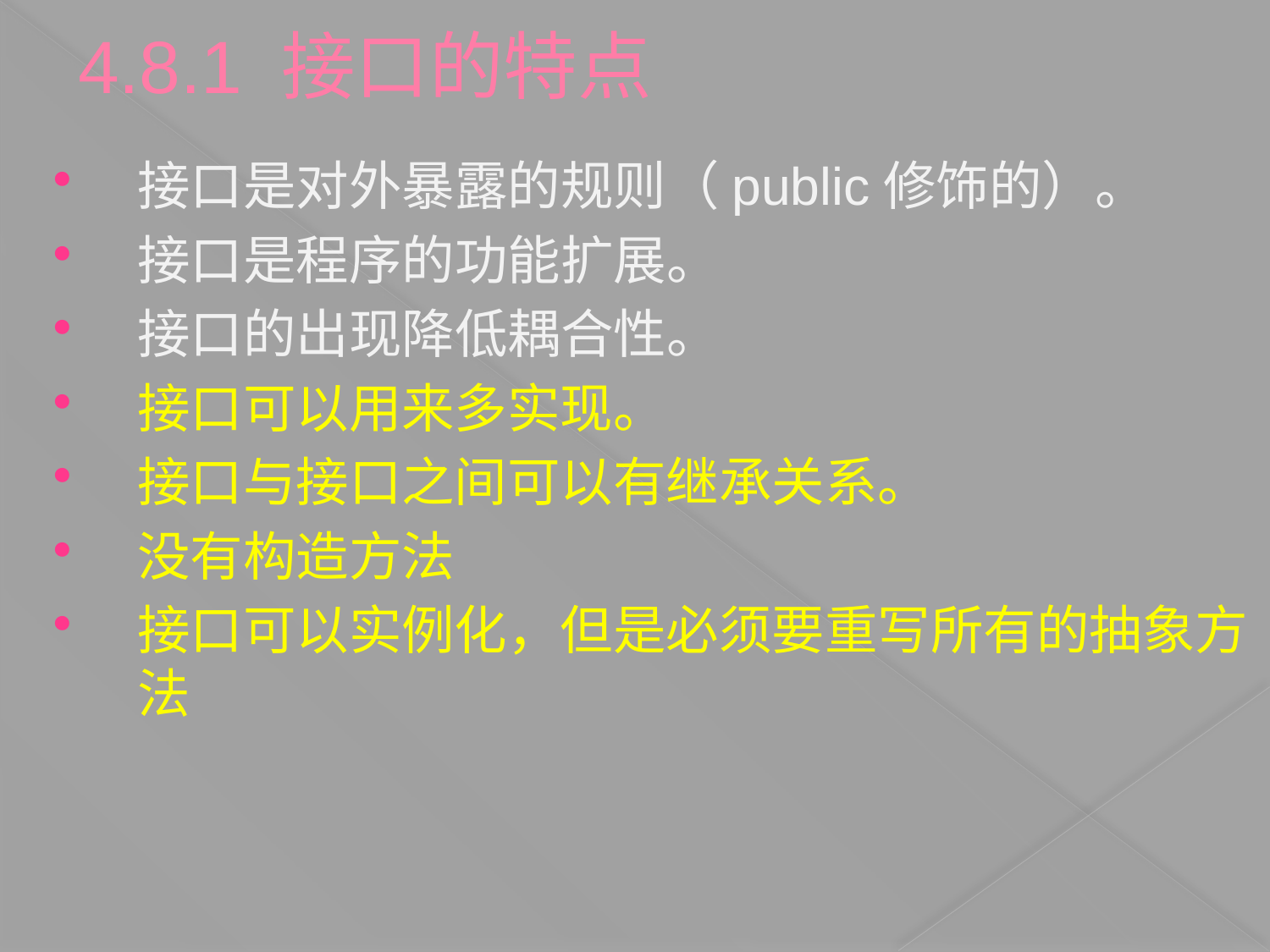

4.8.1 接口的特点
接口是对外暴露的规则（public修饰的）。
接口是程序的功能扩展。
接口的出现降低耦合性。
接口可以用来多实现。
接口与接口之间可以有继承关系。
没有构造方法
接口可以实例化，但是必须要重写所有的抽象方法